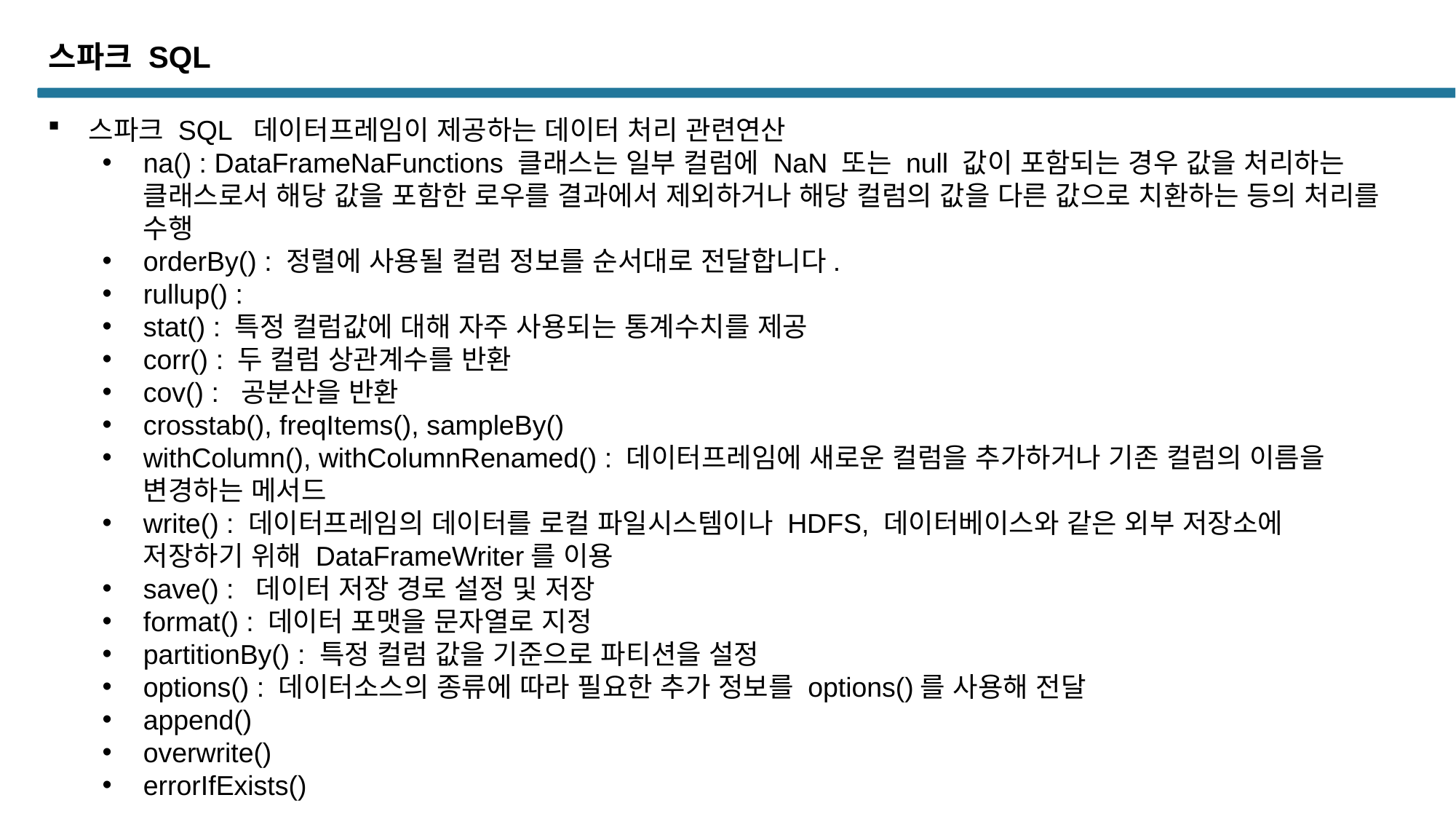

스파크 SQL
스파크 SQL  데이터프레임이 제공하는 데이터 처리 관련연산
na() : DataFrameNaFunctions 클래스는 일부 컬럼에 NaN 또는 null 값이 포함되는 경우 값을 처리하는 클래스로서 해당 값을 포함한 로우를 결과에서 제외하거나 해당 컬럼의 값을 다른 값으로 치환하는 등의 처리를 수행
orderBy() : 정렬에 사용될 컬럼 정보를 순서대로 전달합니다.
rullup() :
stat() : 특정 컬럼값에 대해 자주 사용되는 통계수치를 제공
corr() : 두 컬럼 상관계수를 반환
cov() :  공분산을 반환
crosstab(), freqItems(), sampleBy()
withColumn(), withColumnRenamed() : 데이터프레임에 새로운 컬럼을 추가하거나 기존 컬럼의 이름을 변경하는 메서드
write() : 데이터프레임의 데이터를 로컬 파일시스템이나 HDFS, 데이터베이스와 같은 외부 저장소에 저장하기 위해 DataFrameWriter를 이용
save() :  데이터 저장 경로 설정 및 저장
format() : 데이터 포맷을 문자열로 지정
partitionBy() : 특정 컬럼 값을 기준으로 파티션을 설정
options() : 데이터소스의 종류에 따라 필요한 추가 정보를 options()를 사용해 전달
append()
overwrite()
errorIfExists()